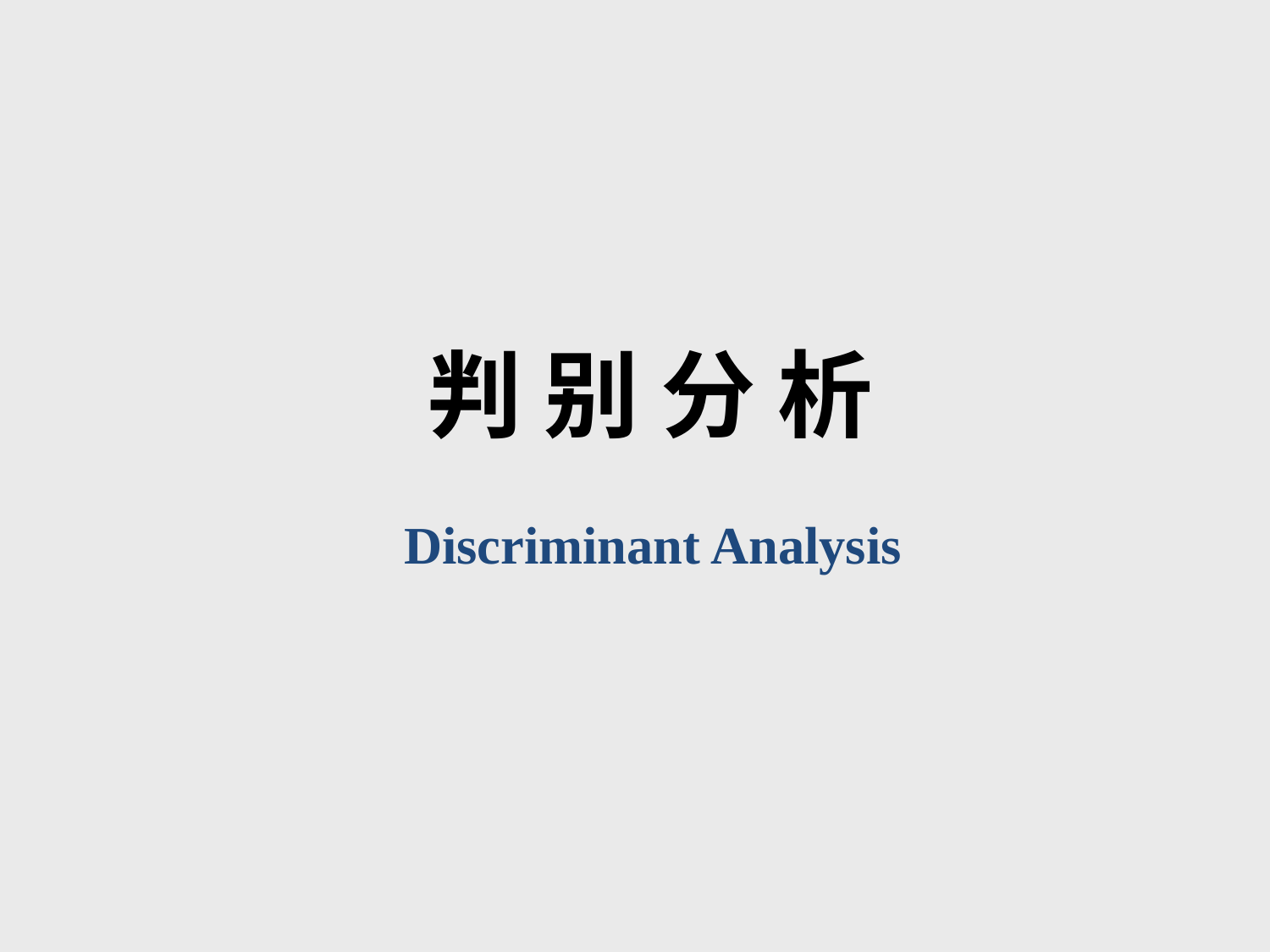

# 判 别 分 析
Discriminant Analysis